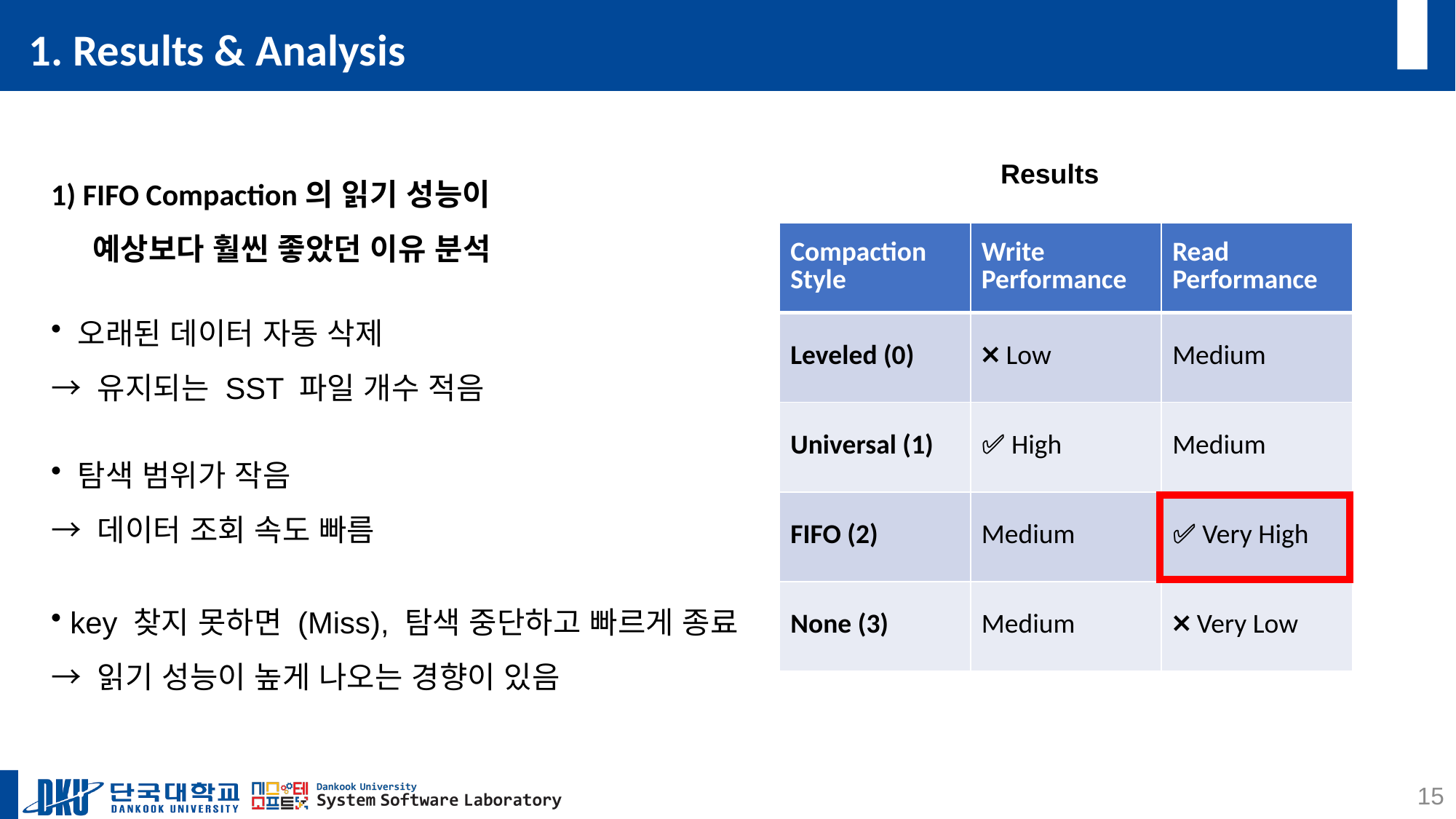

# 1. Results & Analysis
1) FIFO Compaction의 읽기 성능이
    예상보다 훨씬 좋았던 이유 분석

 오래된 데이터 자동 삭제
→ 유지되는 SST 파일 개수 적음

 탐색 범위가 작음
→ 데이터 조회 속도 빠름

 key 찾지 못하면 (Miss), 탐색 중단하고 빠르게 종료
→ 읽기 성능이 높게 나오는 경향이 있음

Results
| Compaction Style | Write Performance | Read Performance |
| --- | --- | --- |
| Leveled (0) | ❌ Low | Medium |
| Universal (1) | ✅ High | Medium |
| FIFO (2) | Medium | ✅ Very High |
| None (3) | Medium | ❌ Very Low |

15